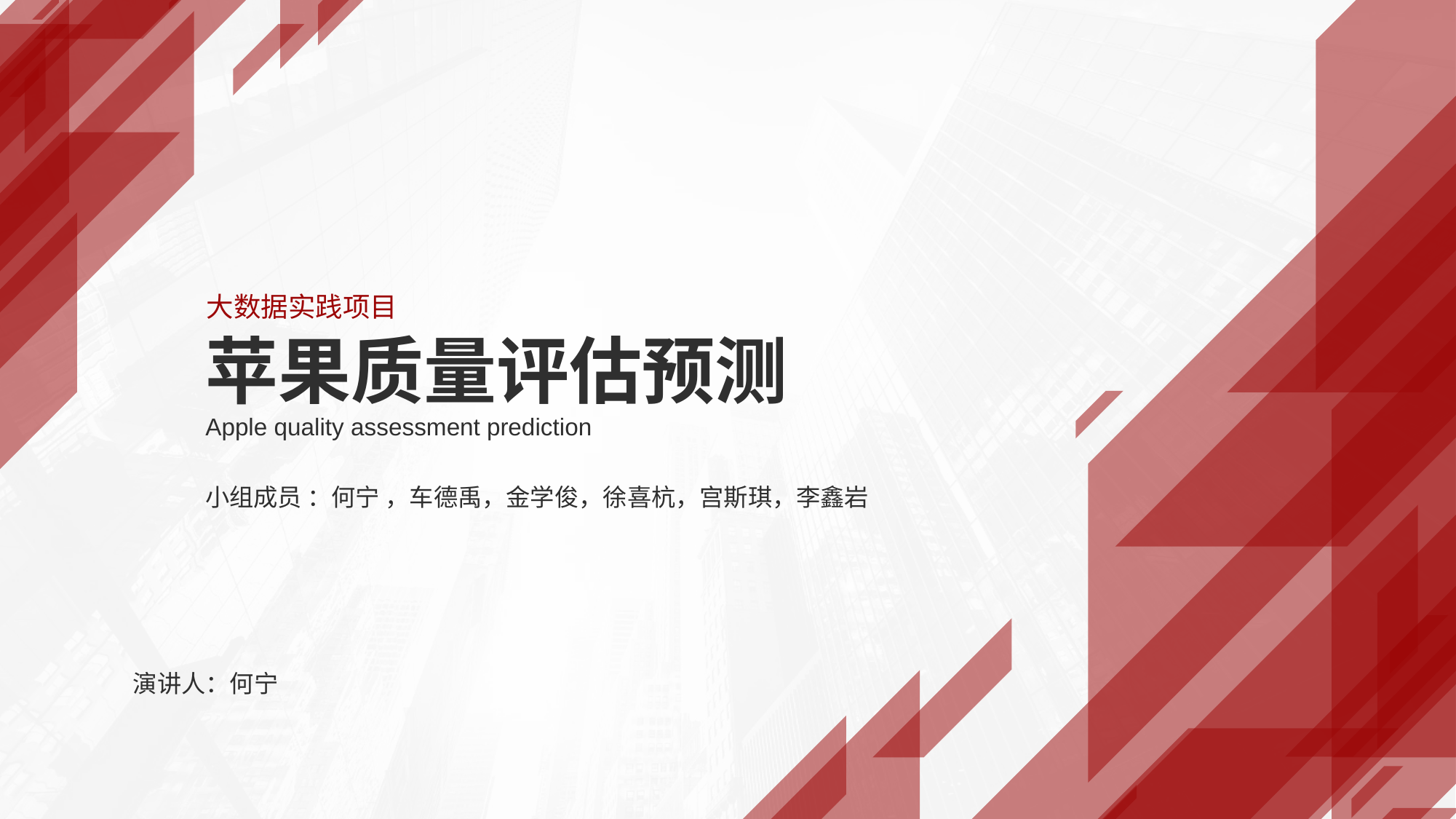

大数据实践项目
# 苹果质量评估预测
Apple quality assessment prediction
小组成员 ：何宁 ，车德禹，金学俊，徐喜杭，宫斯琪，李鑫岩
演讲人：何宁